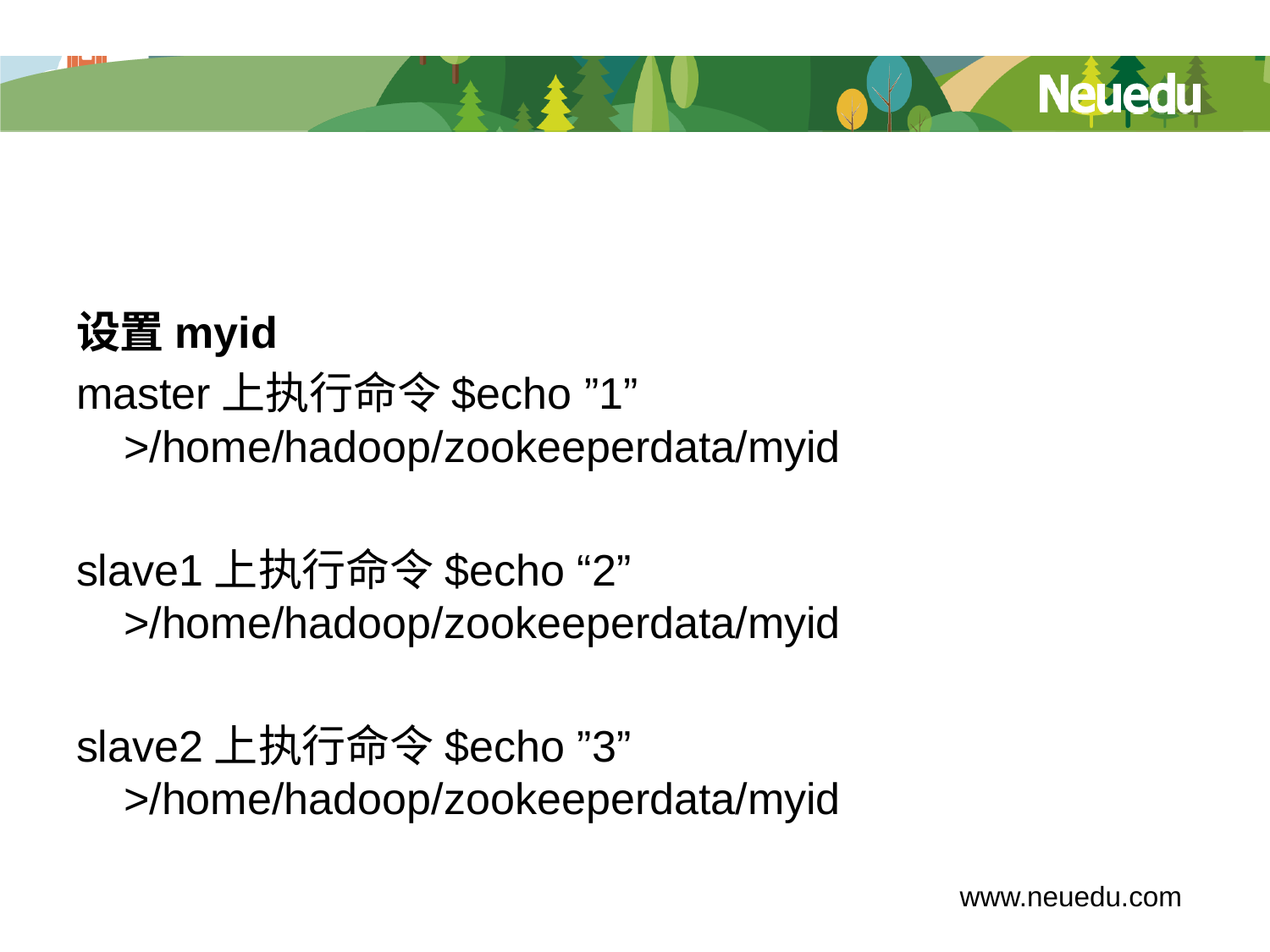

#
设置myid
master上执行命令$echo ”1” >/home/hadoop/zookeeperdata/myid

slave1上执行命令$echo “2” >/home/hadoop/zookeeperdata/myid

slave2上执行命令$echo ”3” >/home/hadoop/zookeeperdata/myid